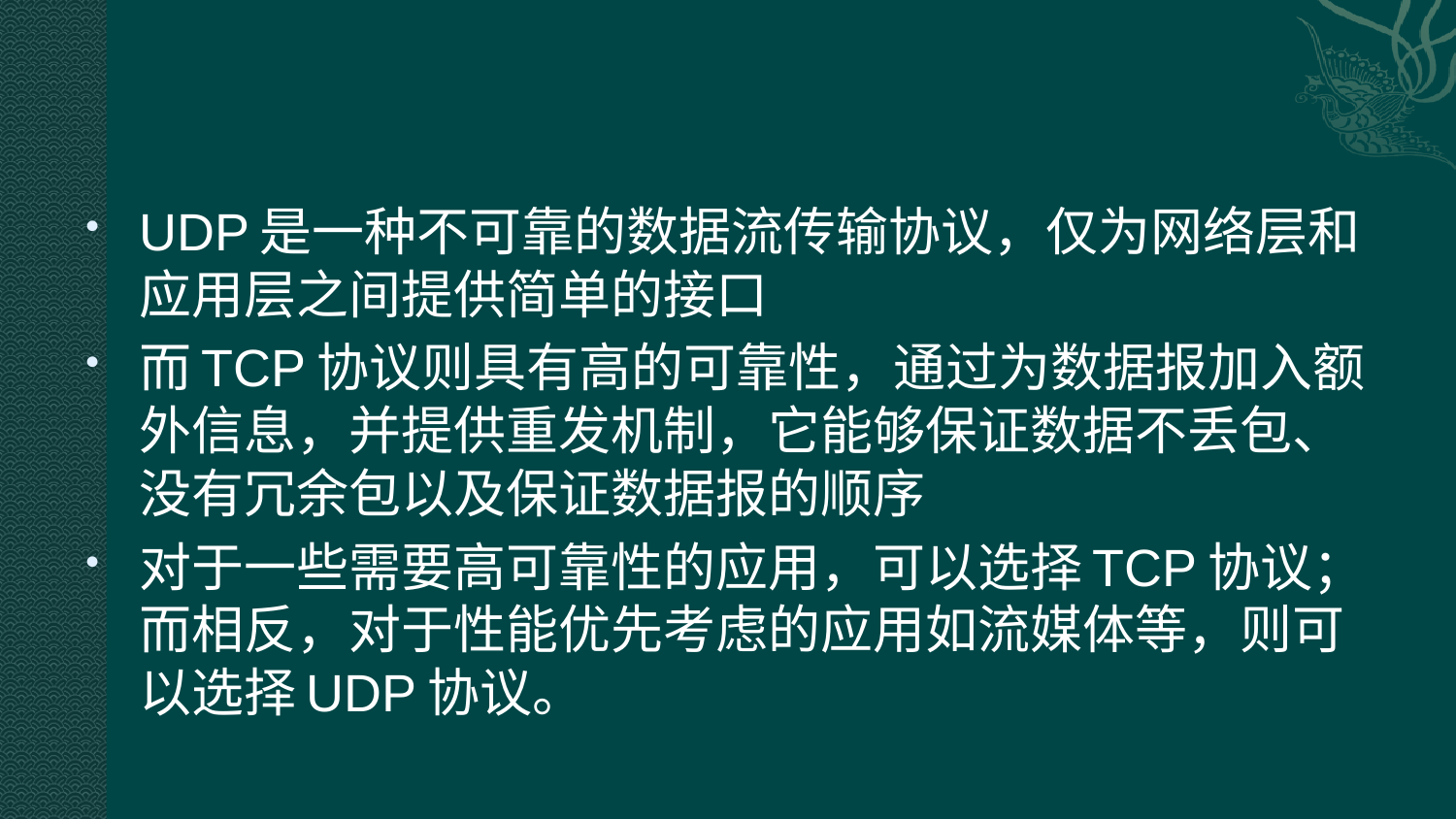

#
UDP是一种不可靠的数据流传输协议，仅为网络层和应用层之间提供简单的接口
而TCP协议则具有高的可靠性，通过为数据报加入额外信息，并提供重发机制，它能够保证数据不丢包、没有冗余包以及保证数据报的顺序
对于一些需要高可靠性的应用，可以选择TCP协议；而相反，对于性能优先考虑的应用如流媒体等，则可以选择UDP协议。